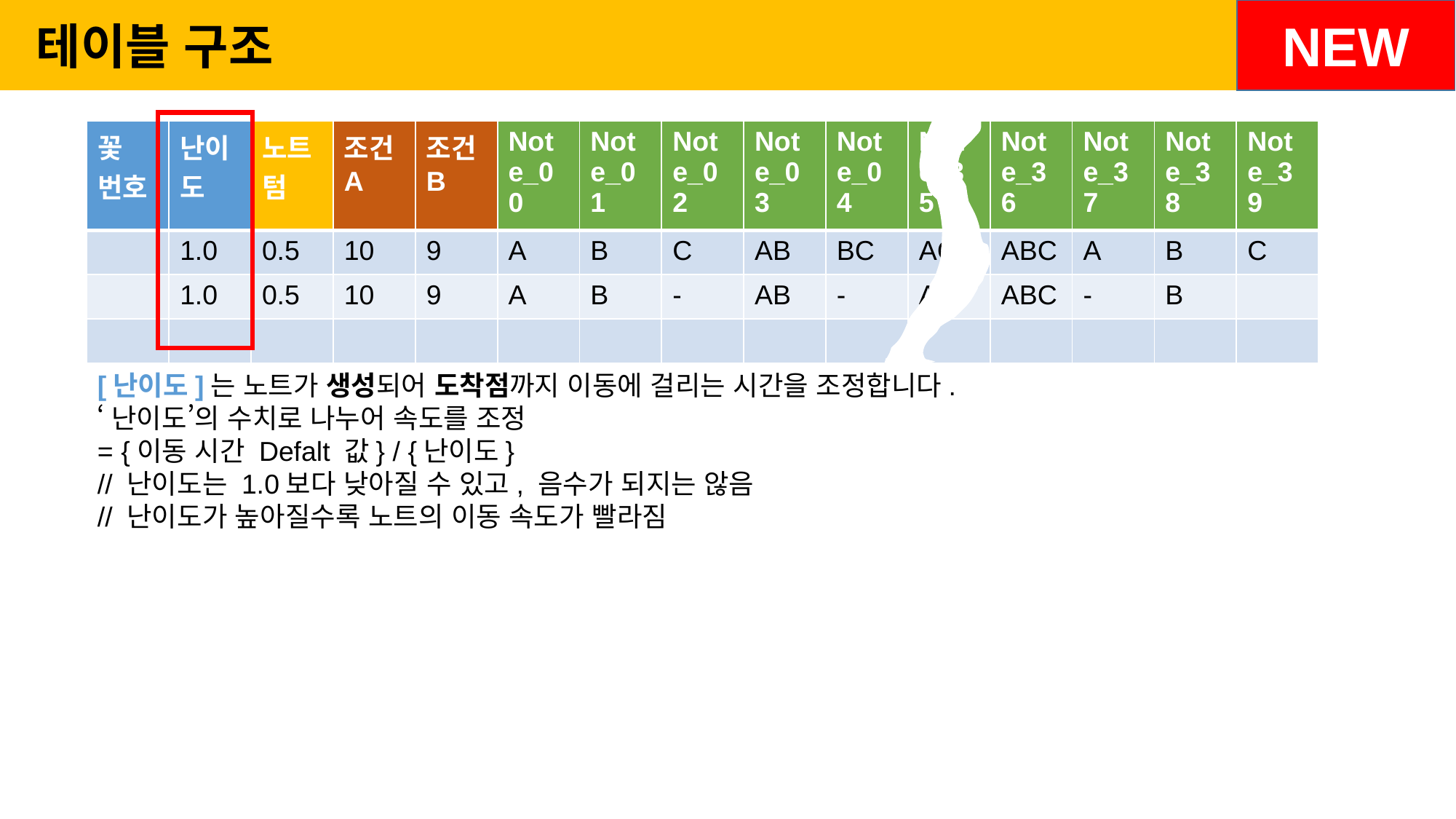

테이블 구조
NEW

| 꽃 번호 | 난이도 | 노트텀 | 조건A | 조건B | Note\_00 | Note\_01 | Note\_02 | Note\_03 | Note\_04 | Note\_35 | Note\_36 | Note\_37 | Note\_38 | Note\_39 |
| --- | --- | --- | --- | --- | --- | --- | --- | --- | --- | --- | --- | --- | --- | --- |
|  | 1.0 | 0.5 | 10 | 9 | A | B | C | AB | BC | AC | ABC | A | B | C |
|  | 1.0 | 0.5 | 10 | 9 | A | B | - | AB | - | AC | ABC | - | B |  |
|  |  |  |  |  |  |  |  |  |  |  |  |  |  |  |
[난이도]는 노트가 생성되어 도착점까지 이동에 걸리는 시간을 조정합니다.
‘난이도’의 수치로 나누어 속도를 조정
= {이동 시간 Defalt 값} / {난이도}
// 난이도는 1.0보다 낮아질 수 있고, 음수가 되지는 않음
// 난이도가 높아질수록 노트의 이동 속도가 빨라짐